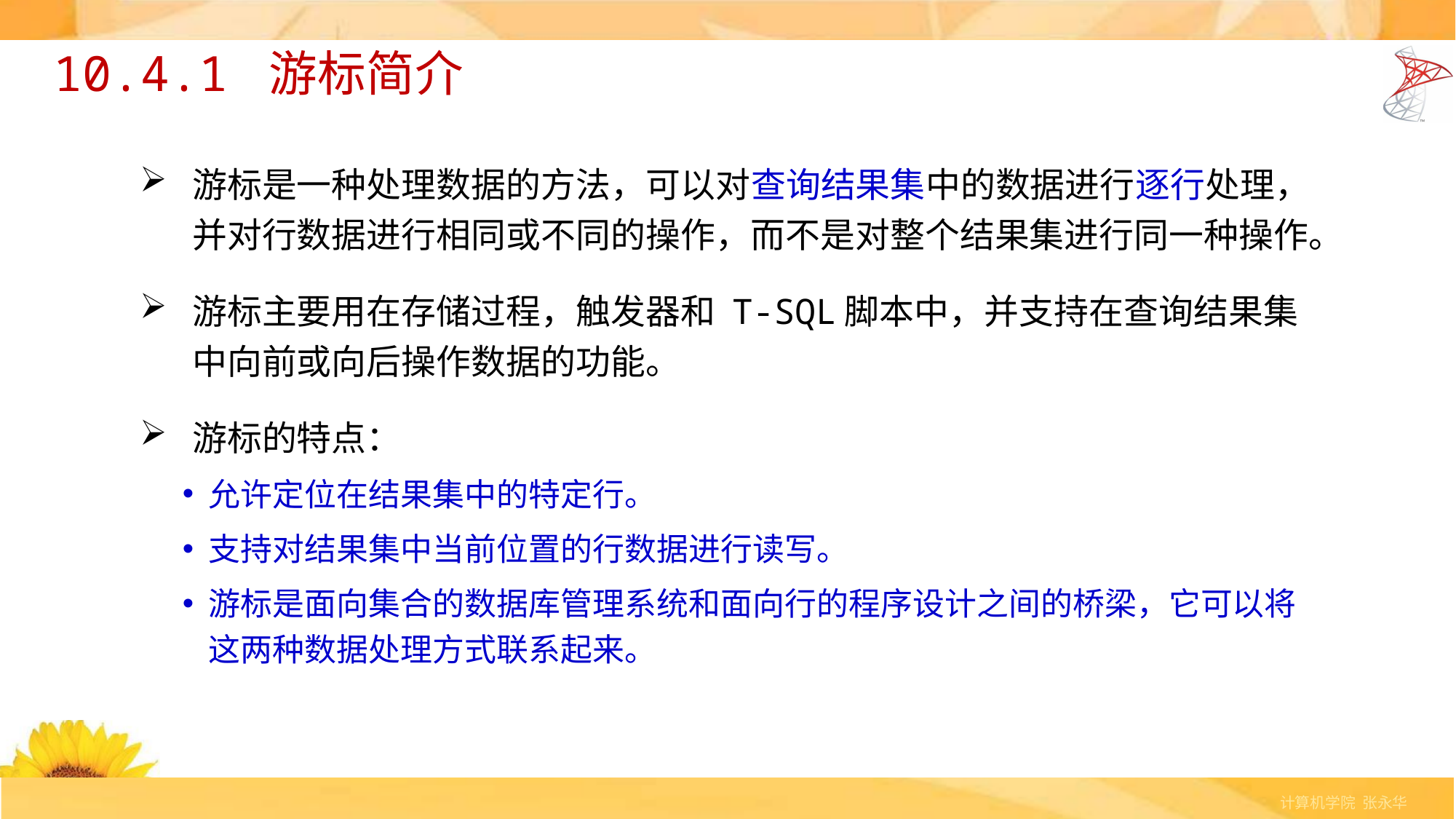

# 10.4.1 游标简介
游标是一种处理数据的方法，可以对查询结果集中的数据进行逐行处理，并对行数据进行相同或不同的操作，而不是对整个结果集进行同一种操作。
游标主要用在存储过程，触发器和 T-SQL脚本中，并支持在查询结果集中向前或向后操作数据的功能。
游标的特点：
允许定位在结果集中的特定行。
支持对结果集中当前位置的行数据进行读写。
游标是面向集合的数据库管理系统和面向行的程序设计之间的桥梁，它可以将这两种数据处理方式联系起来。